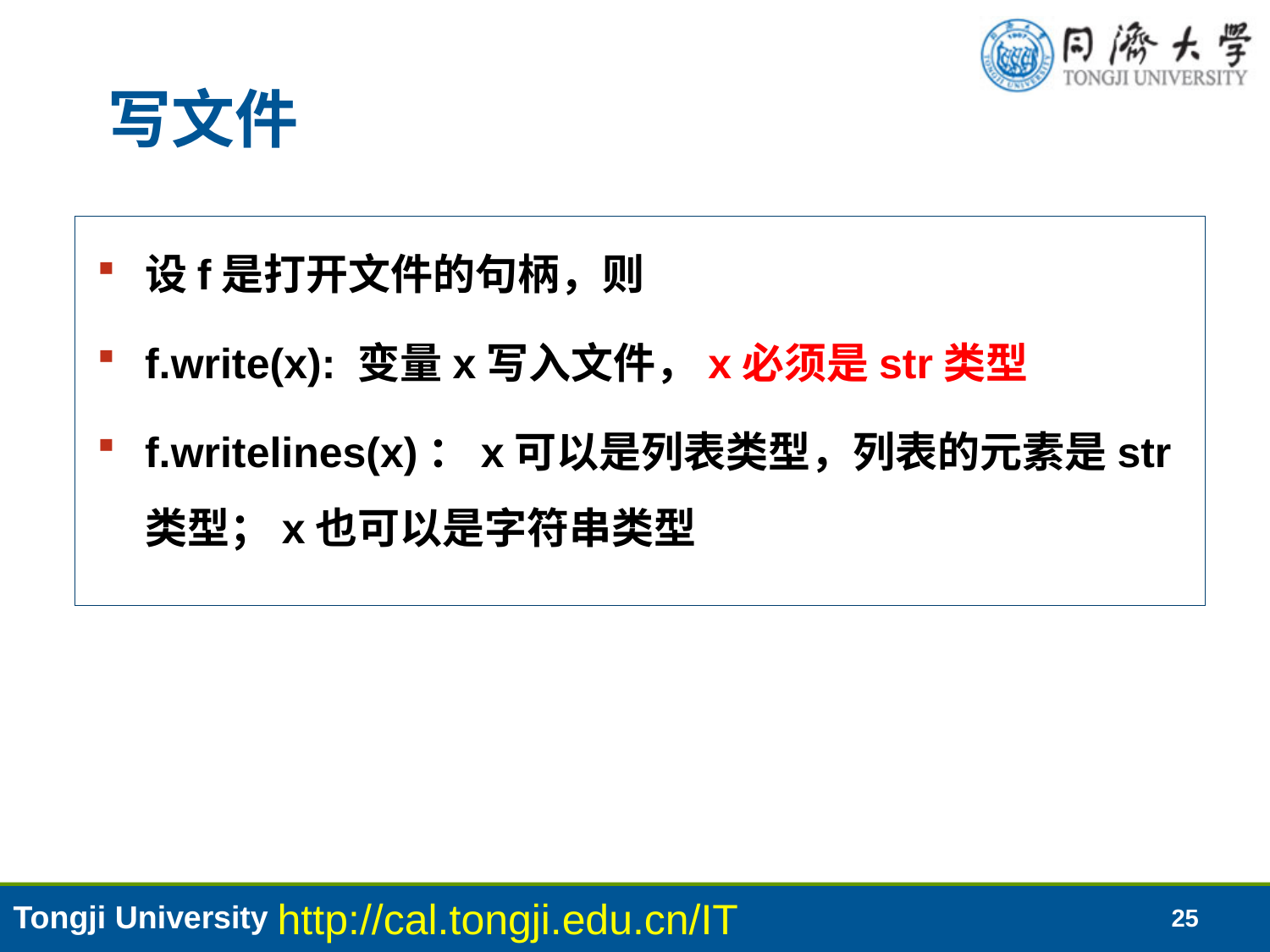

# 写文件
设f是打开文件的句柄，则
f.write(x): 变量x写入文件，x必须是str类型
f.writelines(x)：x可以是列表类型，列表的元素是str类型；x也可以是字符串类型